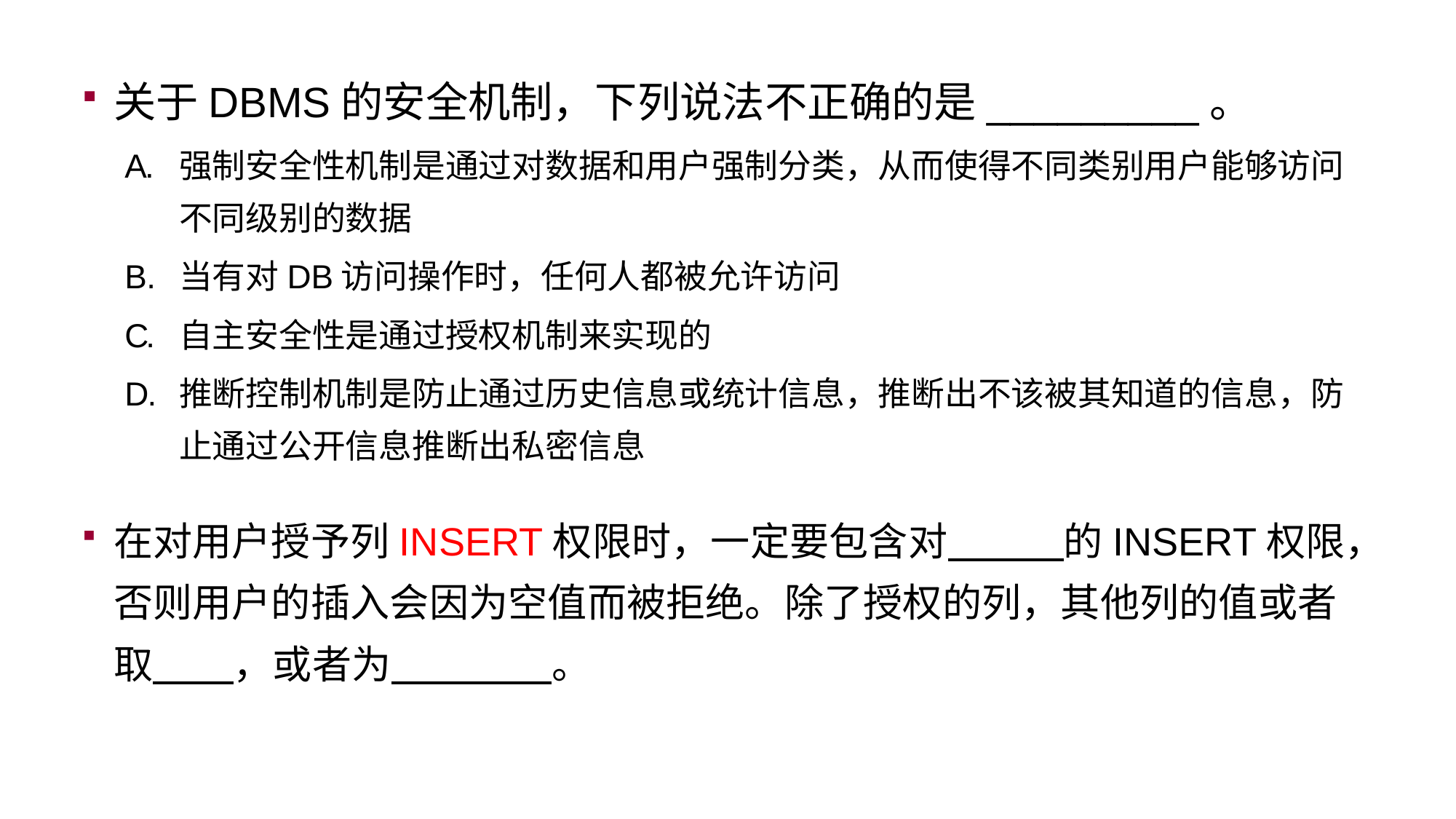

关于DBMS的安全机制，下列说法不正确的是_________。
强制安全性机制是通过对数据和用户强制分类，从而使得不同类别用户能够访问不同级别的数据
当有对DB访问操作时，任何人都被允许访问
自主安全性是通过授权机制来实现的
推断控制机制是防止通过历史信息或统计信息，推断出不该被其知道的信息，防止通过公开信息推断出私密信息

在对用户授予列INSERT权限时，一定要包含对             的INSERT权限，否则用户的插入会因为空值而被拒绝。除了授权的列，其他列的值或者取         ，或者为                  。
74